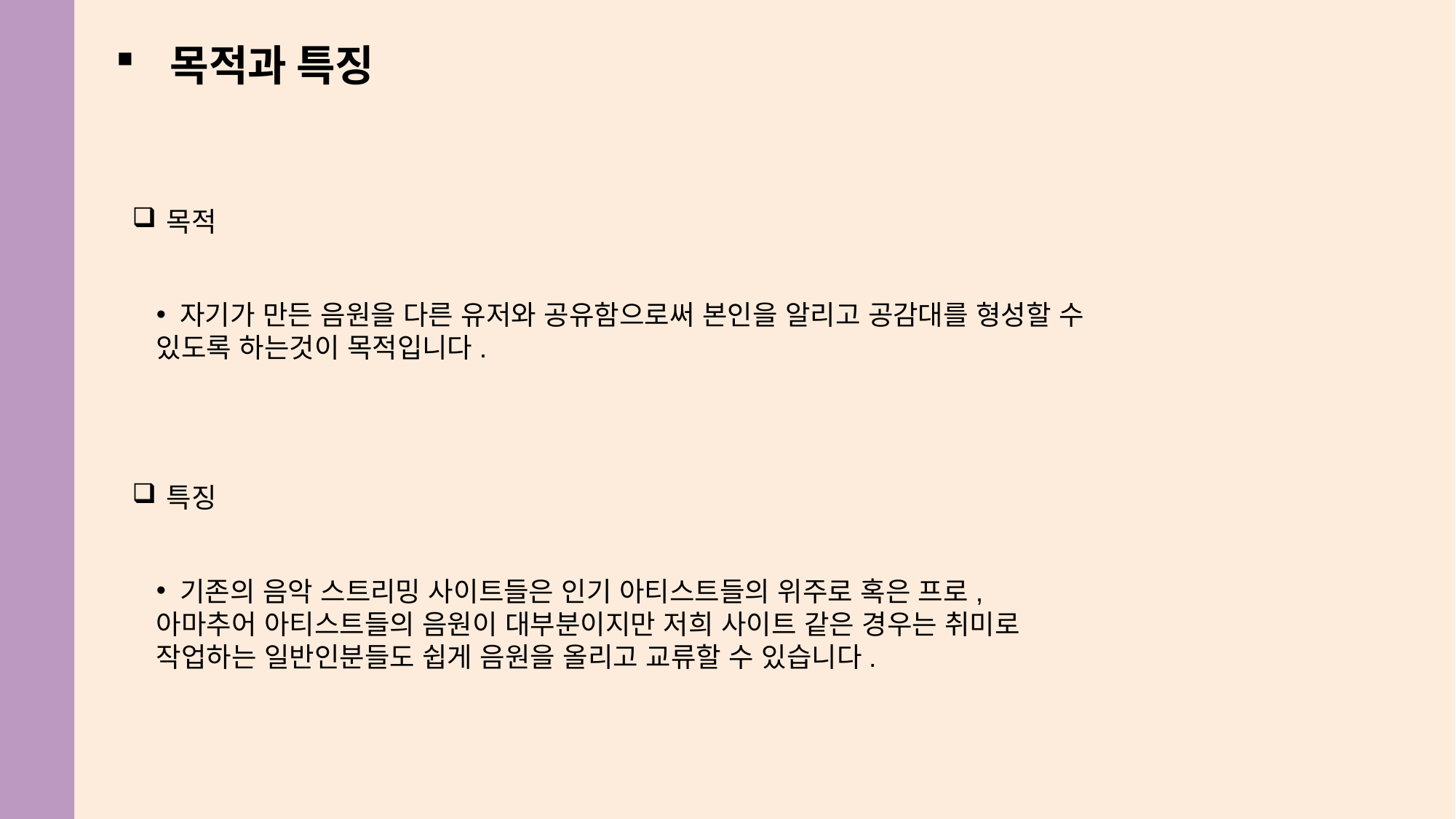

목적과 특징
목적
 자기가 만든 음원을 다른 유저와 공유함으로써 본인을 알리고 공감대를 형성할 수 있도록 하는것이 목적입니다.

특징
 기존의 음악 스트리밍 사이트들은 인기 아티스트들의 위주로 혹은 프로, 아마추어 아티스트들의 음원이 대부분이지만 저희 사이트 같은 경우는 취미로 작업하는 일반인분들도 쉽게 음원을 올리고 교류할 수 있습니다.